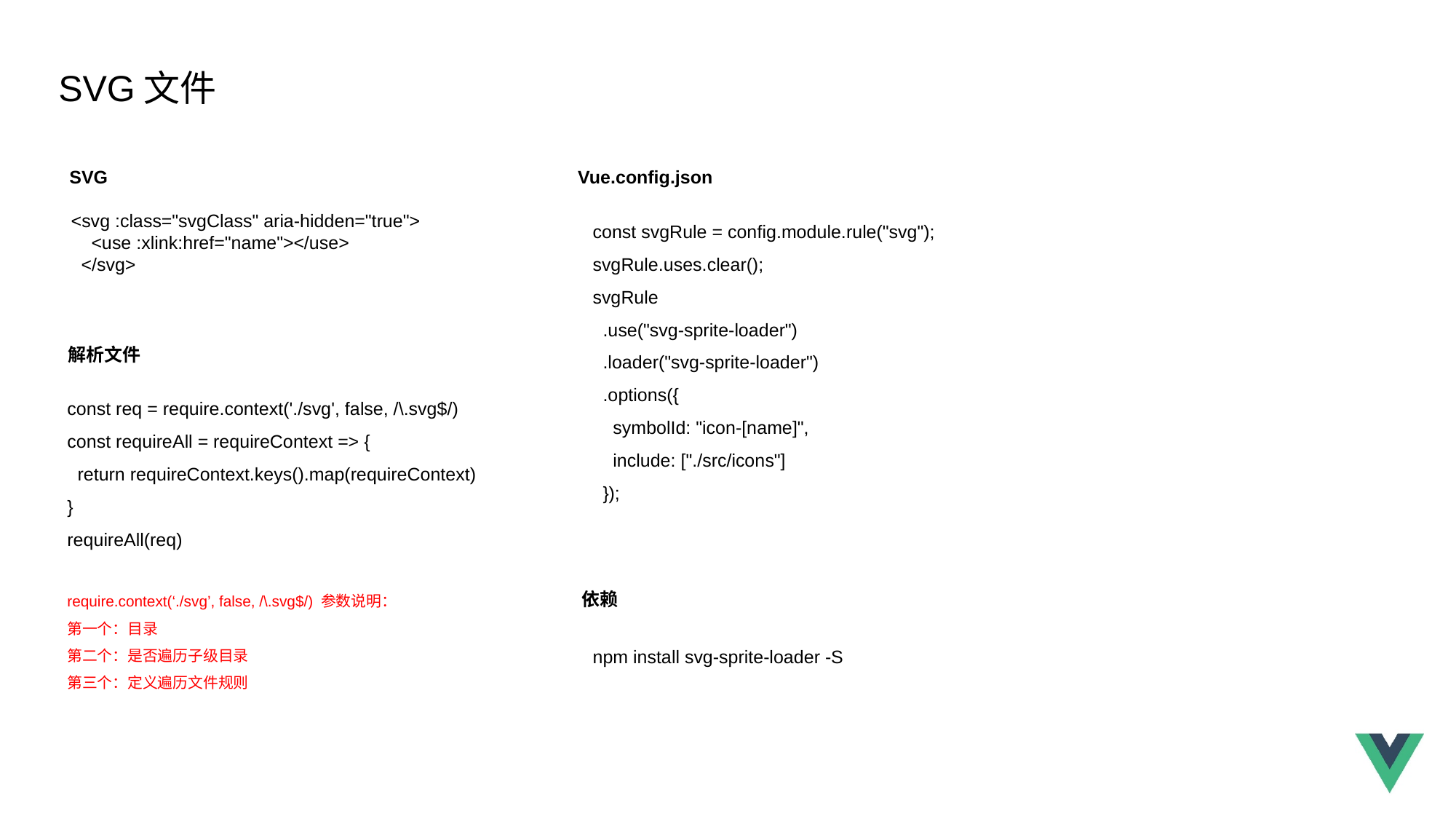

SVG文件
SVG
Vue.config.json
<svg :class="svgClass" aria-hidden="true">
    <use :xlink:href="name"></use>
  </svg>
const svgRule = config.module.rule("svg");
svgRule.uses.clear();
svgRule
  .use("svg-sprite-loader")
  .loader("svg-sprite-loader")
  .options({
    symbolId: "icon-[name]",
    include: ["./src/icons"]
  });
解析文件
const req = require.context('./svg', false, /\.svg$/)
const requireAll = requireContext => {
  return requireContext.keys().map(requireContext)
}
requireAll(req)

require.context(‘./svg’, false, /\.svg$/) 参数说明：
第一个：目录
第二个：是否遍历子级目录
第三个：定义遍历文件规则
依赖
npm install svg-sprite-loader -S